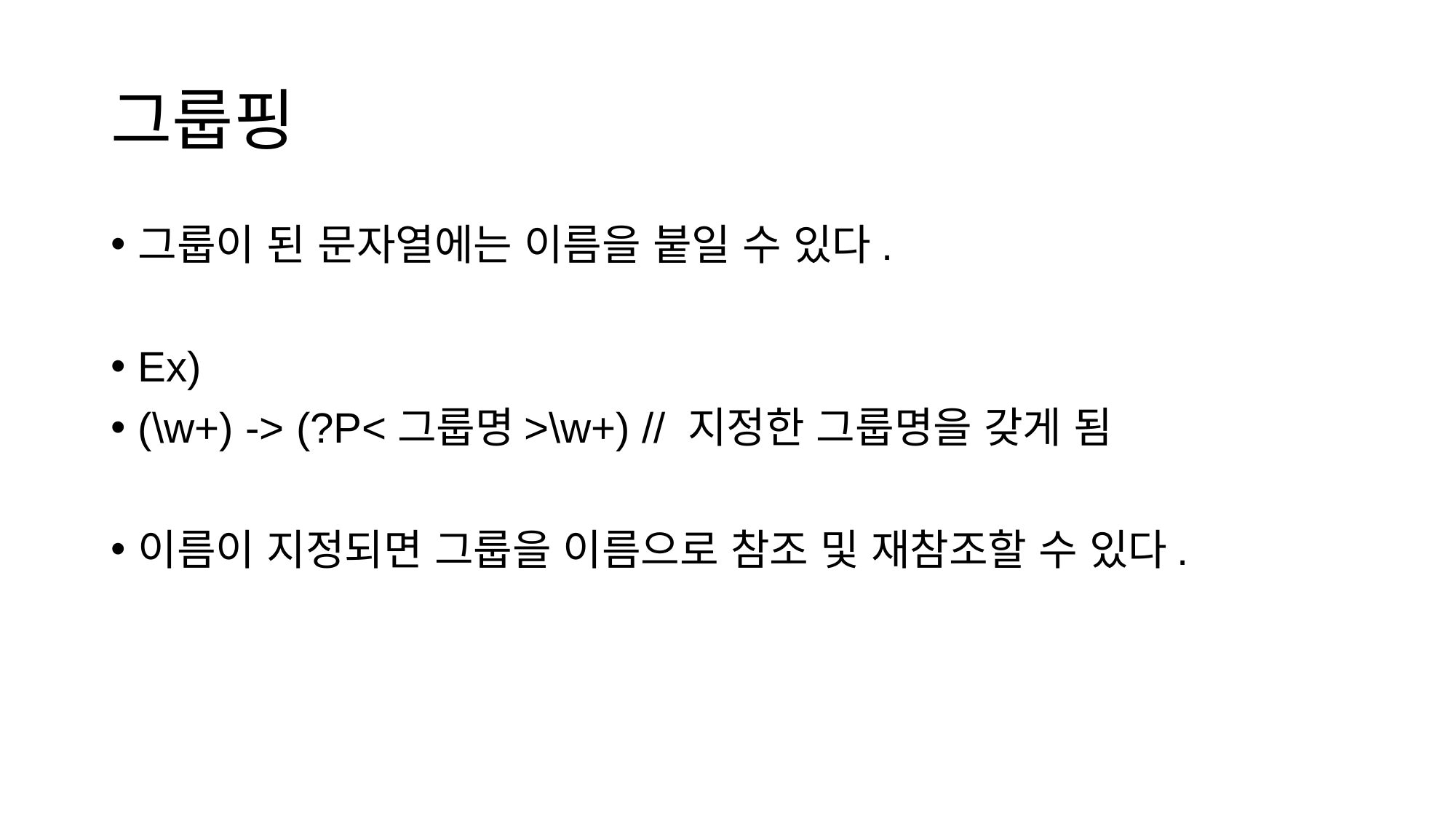

# 그룹핑
그룹이 된 문자열에는 이름을 붙일 수 있다.

Ex)
(\w+) -> (?P<그룹명>\w+) // 지정한 그룹명을 갖게 됨

이름이 지정되면 그룹을 이름으로 참조 및 재참조할 수 있다.